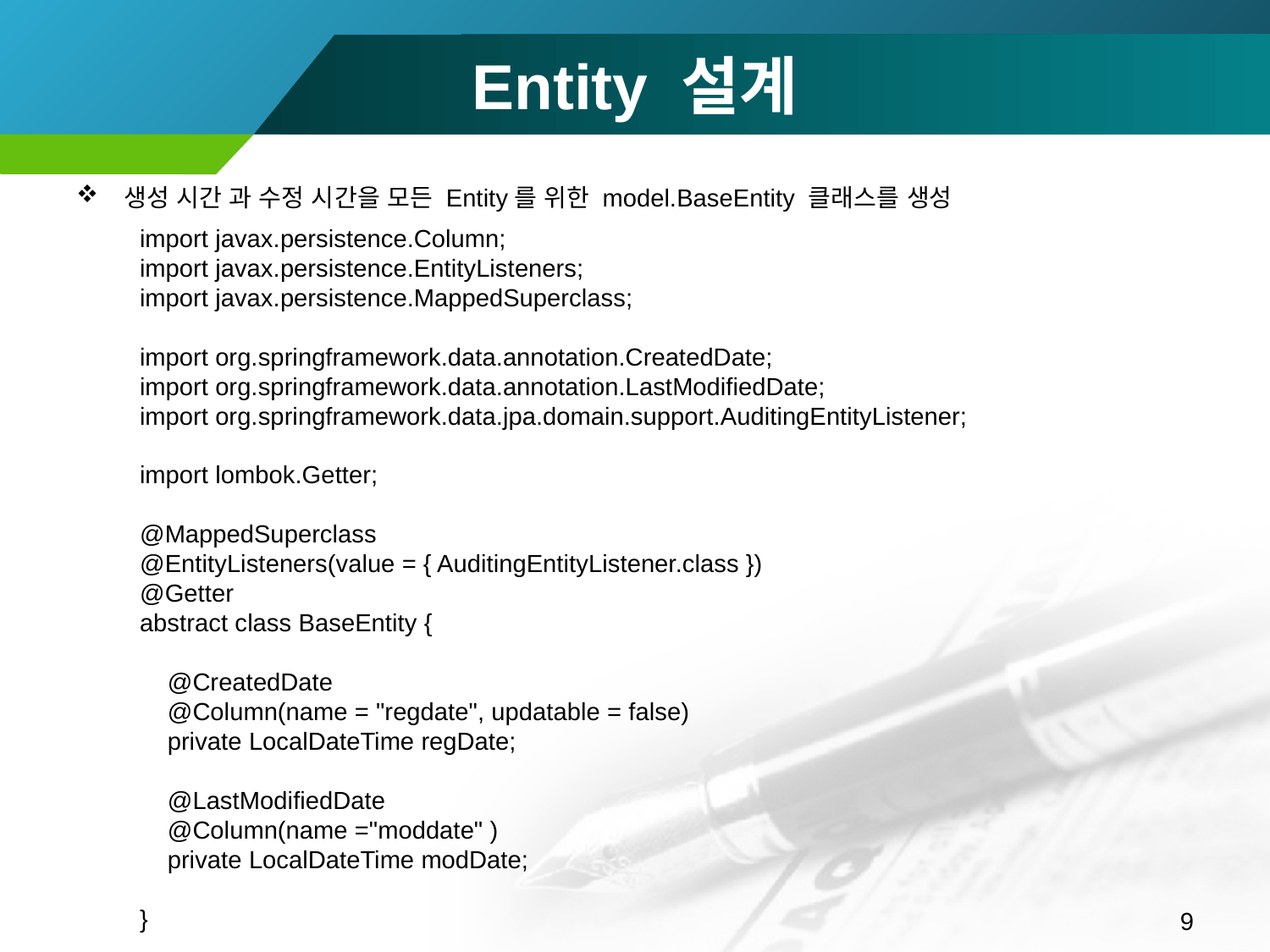

# Entity 설계
생성 시간 과 수정 시간을 모든 Entity를 위한 model.BaseEntity 클래스를 생성
import javax.persistence.Column;
import javax.persistence.EntityListeners;
import javax.persistence.MappedSuperclass;

import org.springframework.data.annotation.CreatedDate;
import org.springframework.data.annotation.LastModifiedDate;
import org.springframework.data.jpa.domain.support.AuditingEntityListener;

import lombok.Getter;

@MappedSuperclass
@EntityListeners(value = { AuditingEntityListener.class })
@Getter
abstract class BaseEntity {

    @CreatedDate
    @Column(name = "regdate", updatable = false)
    private LocalDateTime regDate;

    @LastModifiedDate
    @Column(name ="moddate" )
    private LocalDateTime modDate;

}
9